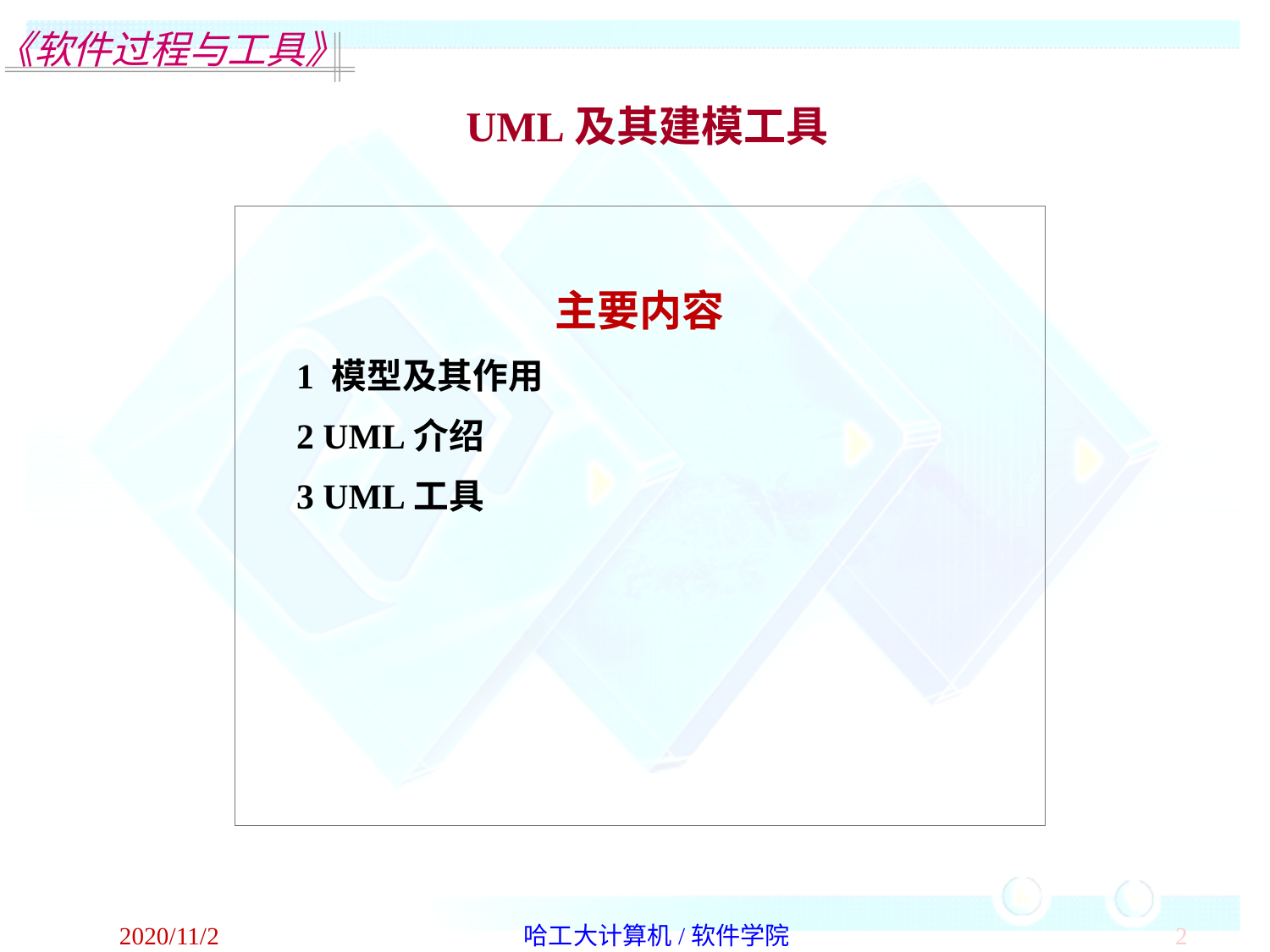

UML及其建模工具

主要内容
1 模型及其作用
2 UML介绍
3 UML工具